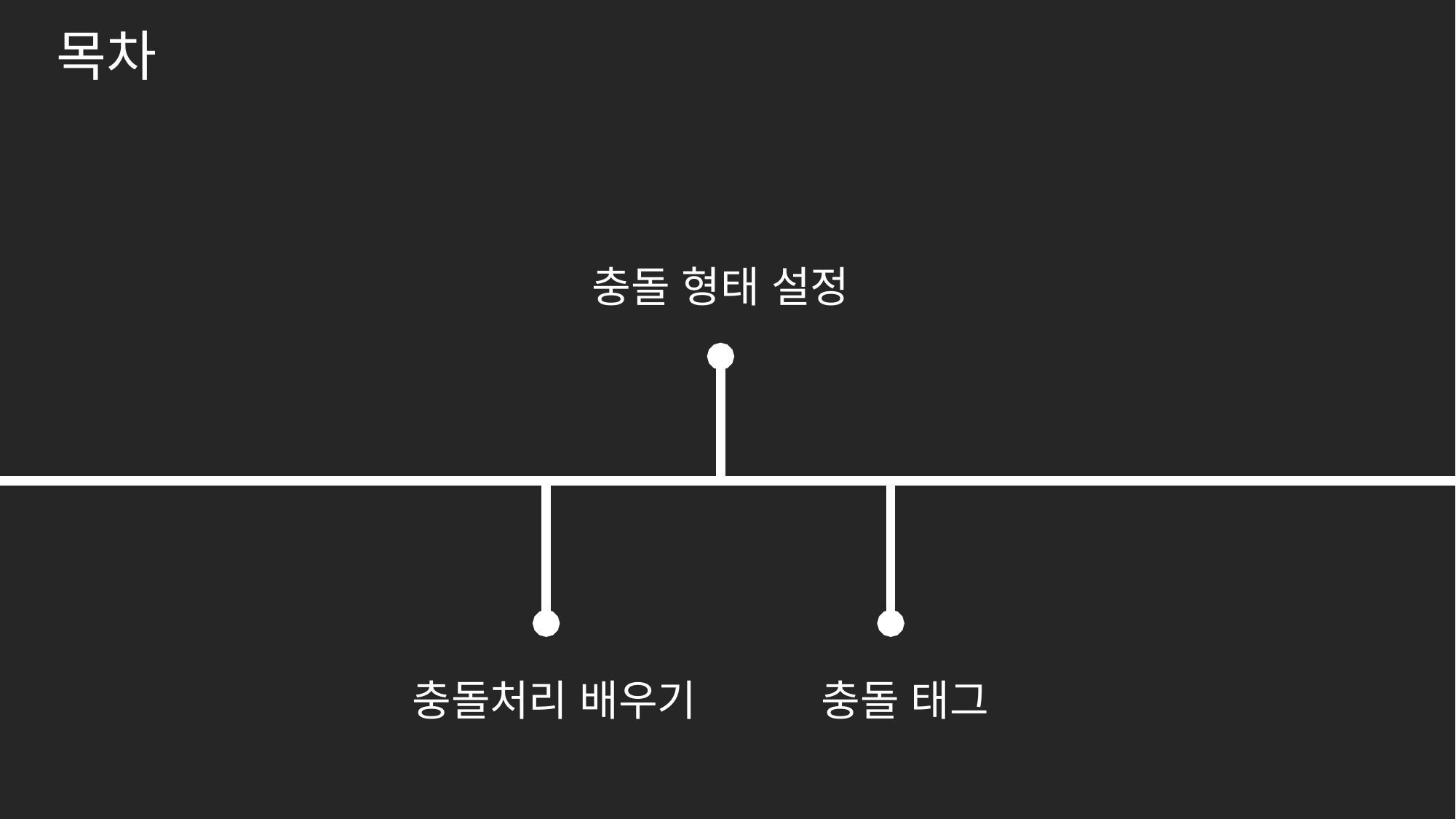

목차
충돌 형태 설정
충돌처리 배우기
충돌 태그